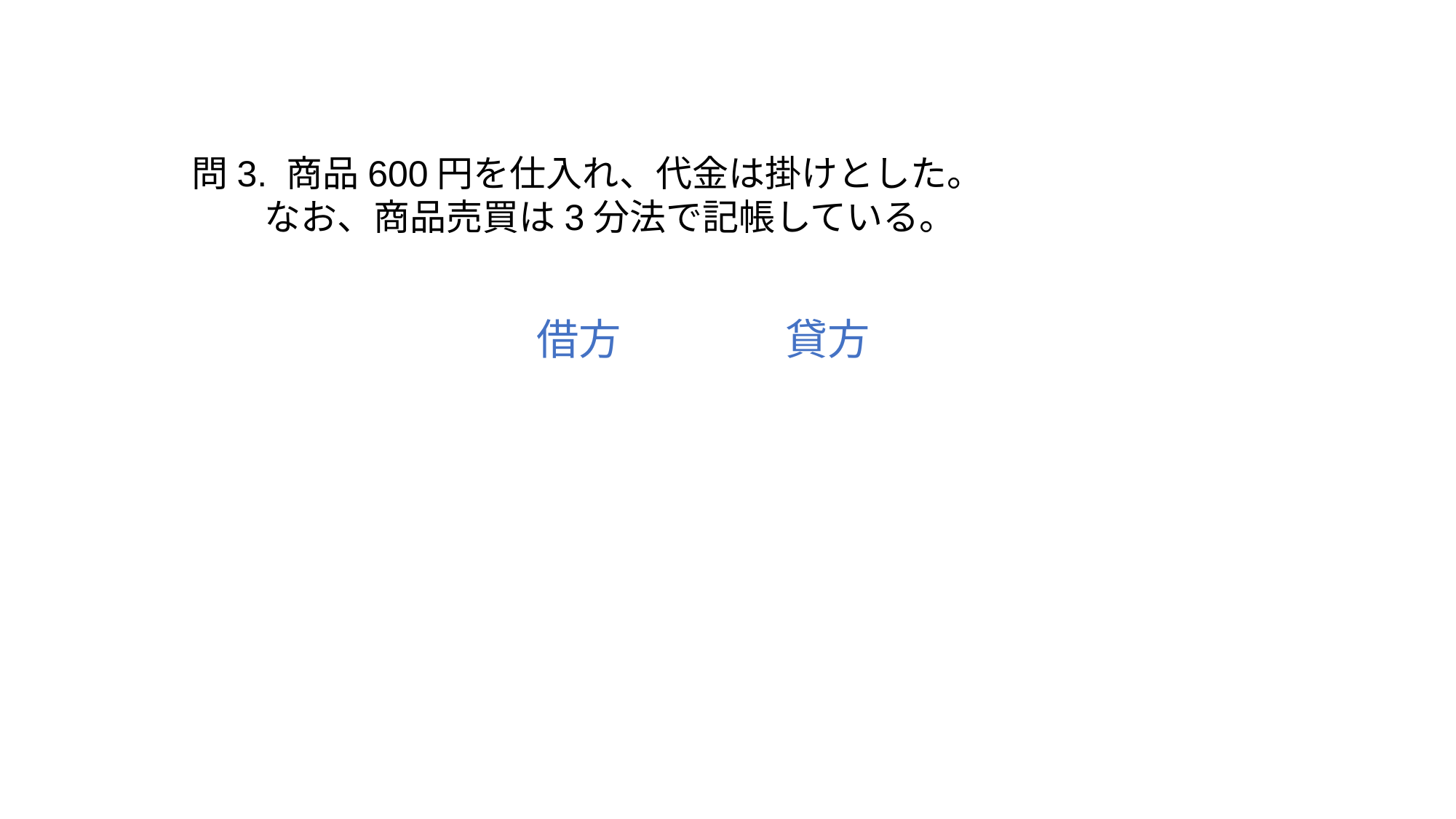

問3. 商品600円を仕入れ、代金は掛けとした。
　　なお、商品売買は3分法で記帳している。
借方
貸方